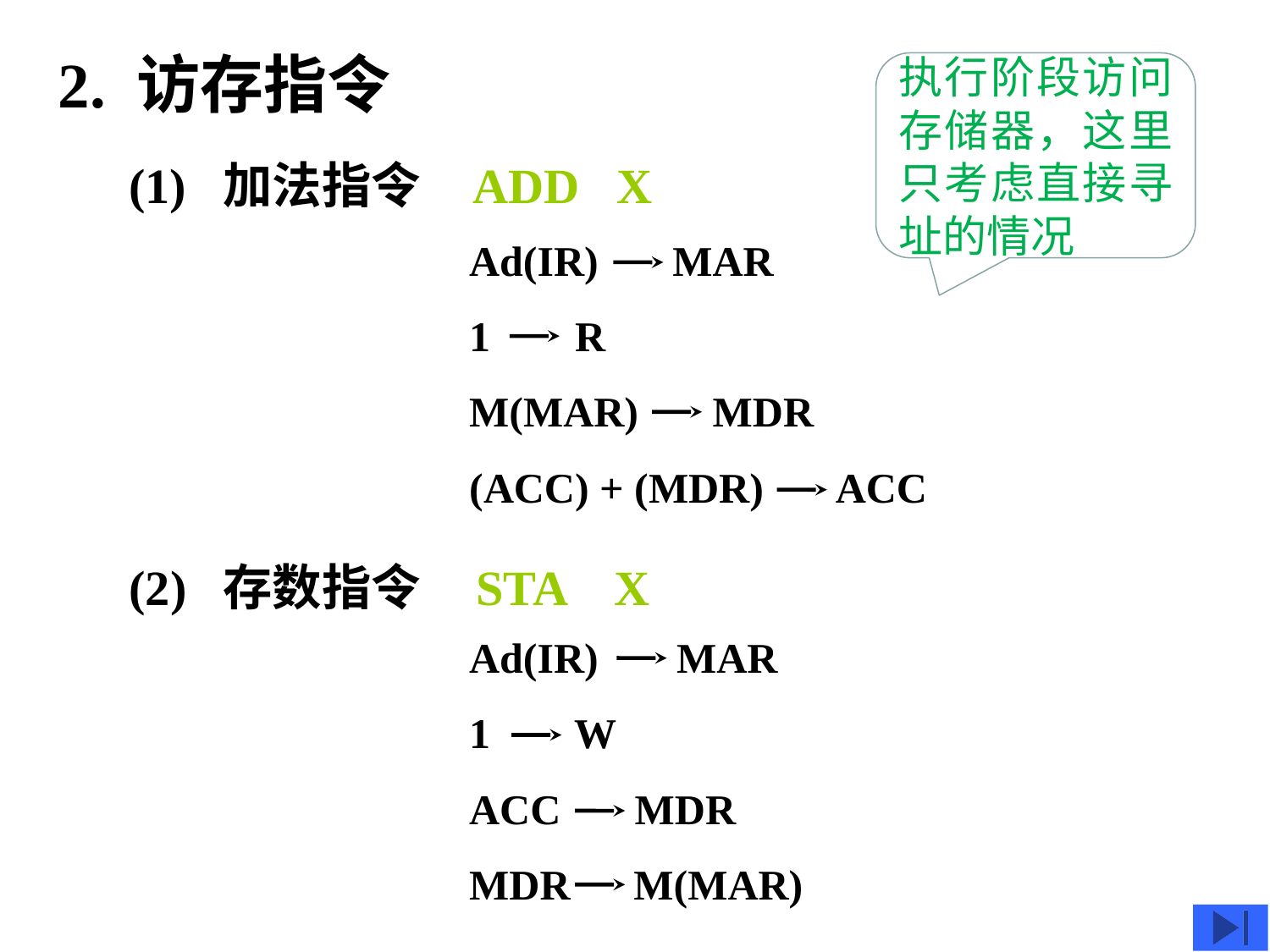

2. 访存指令
执行阶段访问存储器，这里只考虑直接寻址的情况
(1)  加法指令
ADD   X
Ad(IR)       MAR

1        R

M(MAR)       MDR

(ACC) + (MDR)       ACC

(2)  存数指令
STA    X
Ad(IR)        MAR

1        W

ACC       MDR

MDR      M(MAR)